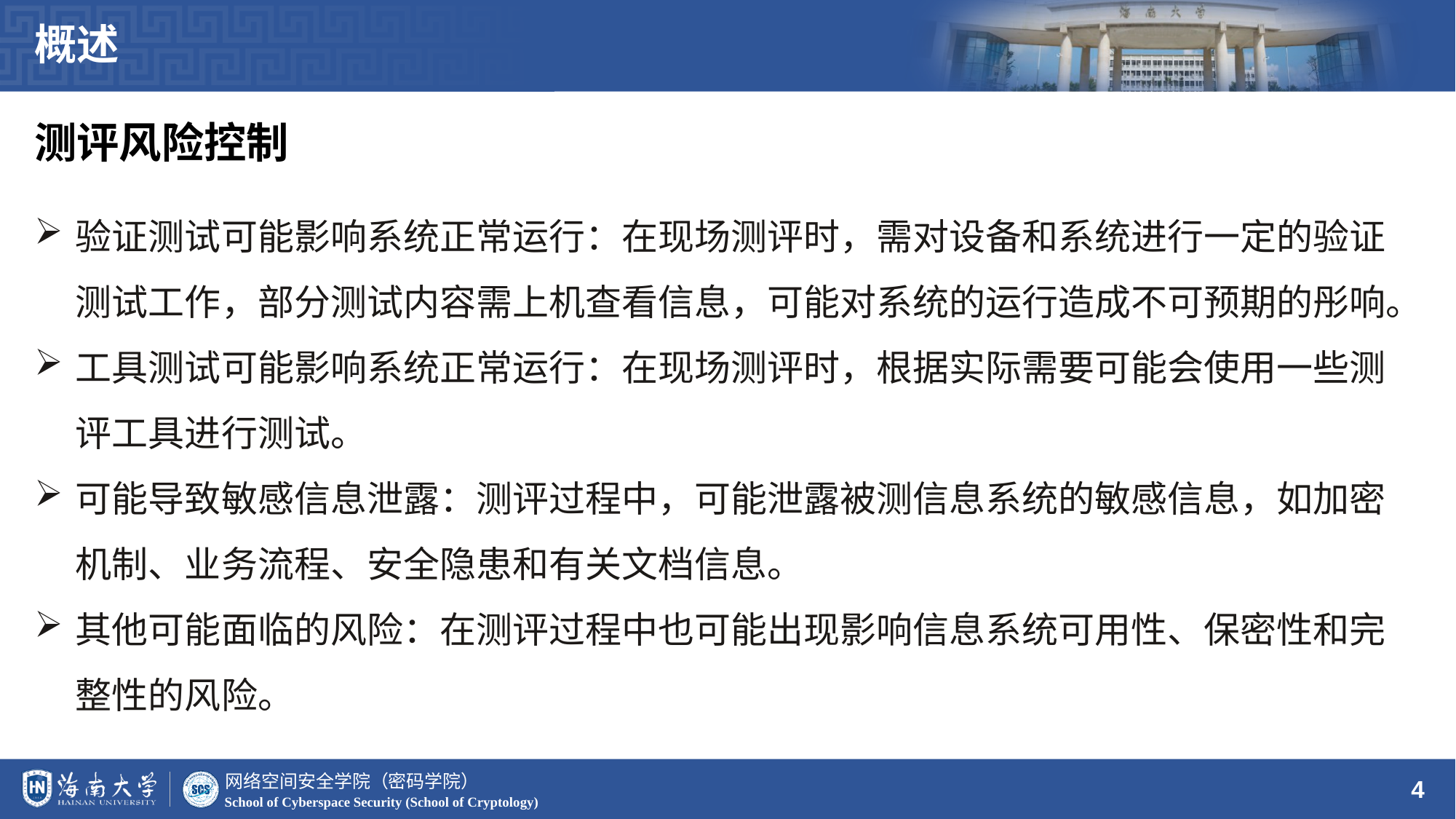

概述
测评风险控制
验证测试可能影响系统正常运行：在现场测评时，需对设备和系统进行一定的验证测试工作，部分测试内容需上机查看信息，可能对系统的运行造成不可预期的彤响。
工具测试可能影响系统正常运行：在现场测评时，根据实际需要可能会使用一些测评工具进行测试。
可能导致敏感信息泄露：测评过程中，可能泄露被测信息系统的敏感信息，如加密机制、业务流程、安全隐患和有关文档信息。
其他可能面临的风险：在测评过程中也可能出现影响信息系统可用性、保密性和完整性的风险。
4